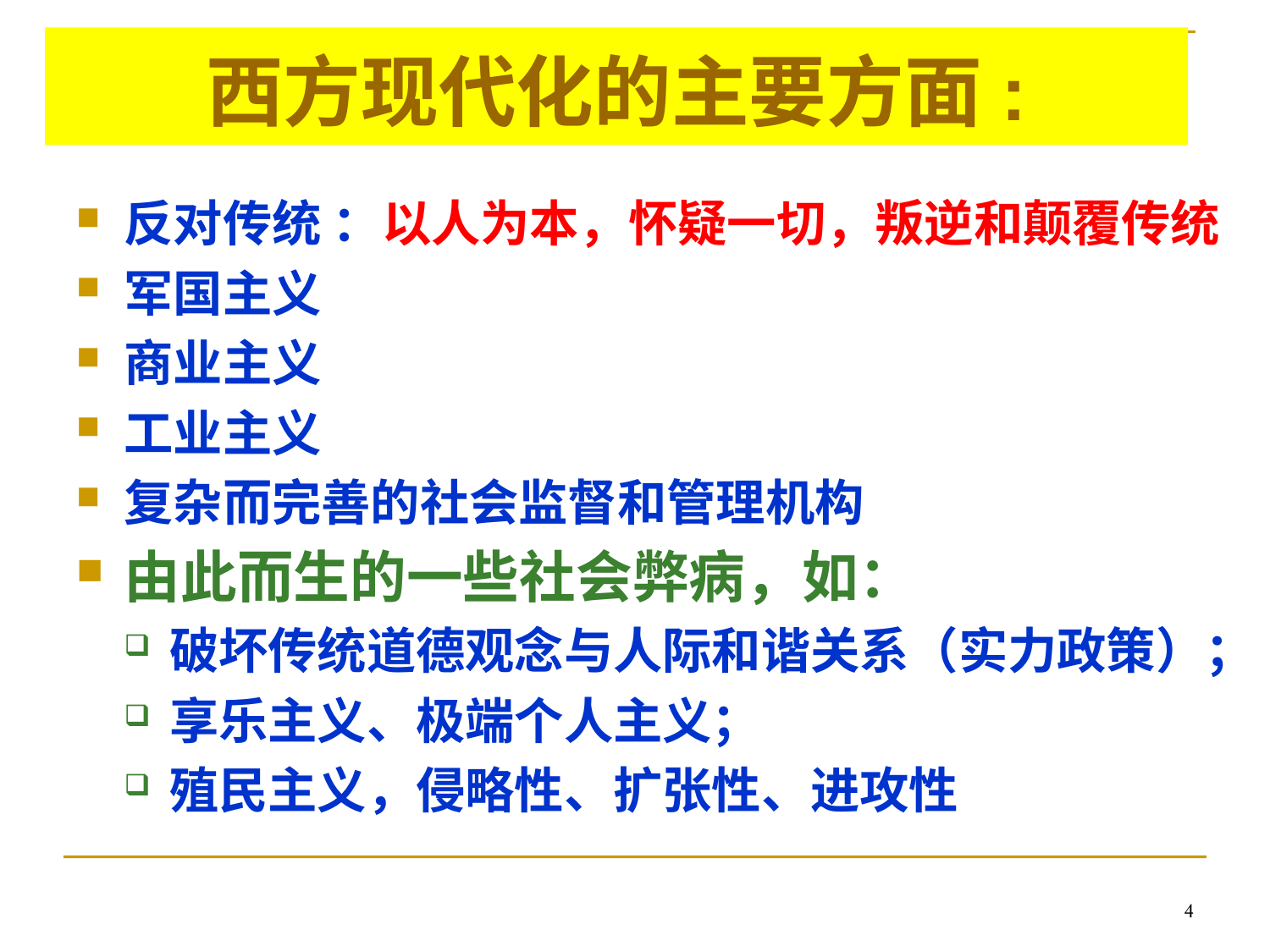

# 西方现代化的主要方面:
反对传统 ：以人为本，怀疑一切，叛逆和颠覆传统
军国主义
商业主义
工业主义
复杂而完善的社会监督和管理机构
由此而生的一些社会弊病，如：
破坏传统道德观念与人际和谐关系（实力政策）；
享乐主义、极端个人主义；
殖民主义，侵略性、扩张性、进攻性
4